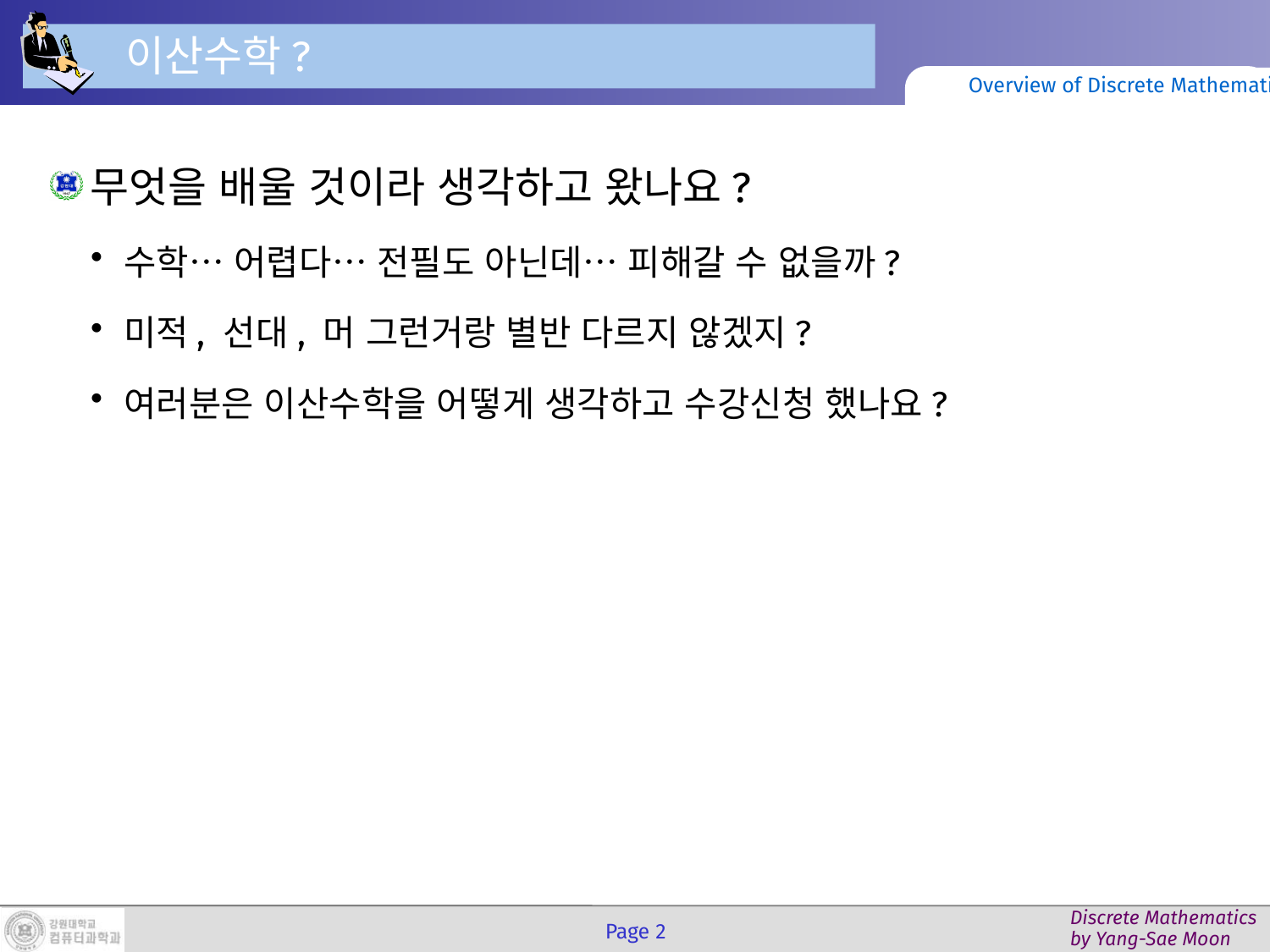

이산수학?
Overview of Discrete Mathematics
무엇을 배울 것이라 생각하고 왔나요?
수학… 어렵다… 전필도 아닌데… 피해갈 수 없을까?
미적, 선대, 머 그런거랑 별반 다르지 않겠지?
여러분은 이산수학을 어떻게 생각하고 수강신청 했나요?
Page 2